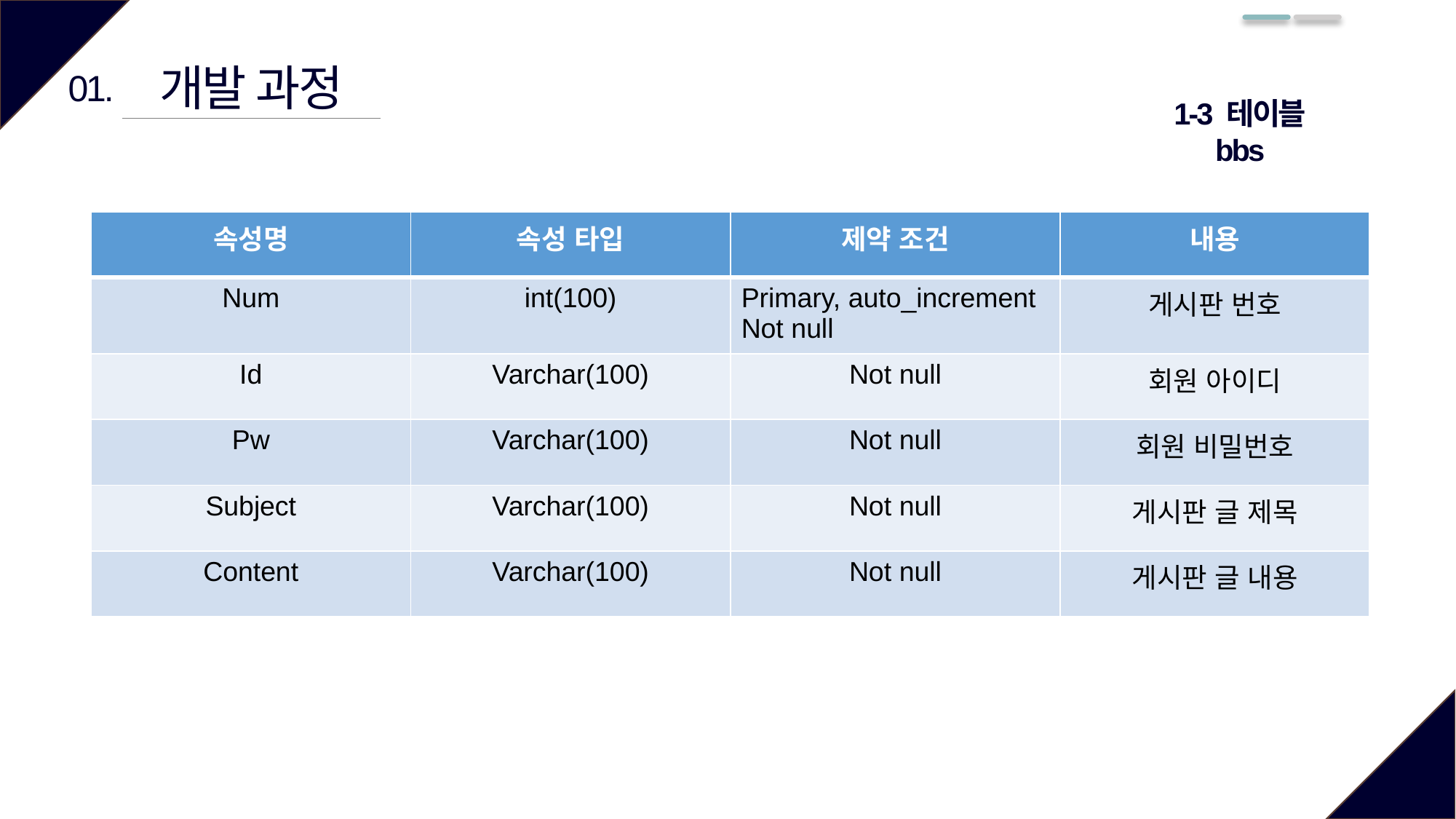

개발 과정
01.
1-3 테이블
bbs
| 속성명 | 속성 타입 | 제약 조건 | 내용 |
| --- | --- | --- | --- |
| Num | int(100) | Primary, auto\_increment Not null | 게시판 번호 |
| Id | Varchar(100) | Not null | 회원 아이디 |
| Pw | Varchar(100) | Not null | 회원 비밀번호 |
| Subject | Varchar(100) | Not null | 게시판 글 제목 |
| Content | Varchar(100) | Not null | 게시판 글 내용 |